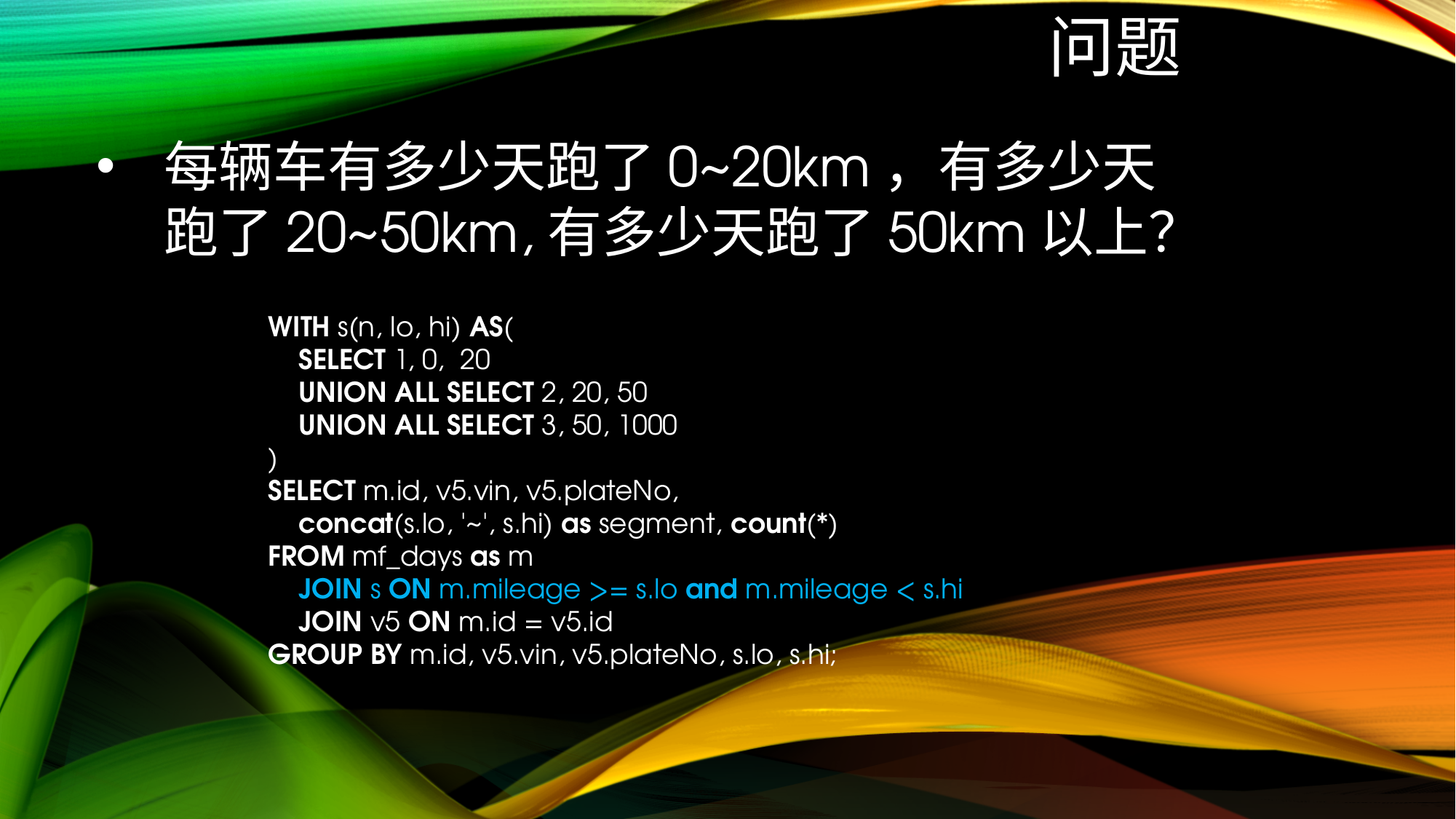

问题
每辆车有多少天跑了0~20km，有多少天跑了20~50km,有多少天跑了50km以上？
WITH s(n, lo, hi) AS(
    SELECT 1, 0,  20
    UNION ALL SELECT 2, 20, 50
    UNION ALL SELECT 3, 50, 1000
)
SELECT m.id, v5.vin, v5.plateNo,
    concat(s.lo, '~', s.hi) as segment, count(*)
FROM mf_days as m
    JOIN s ON m.mileage >= s.lo and m.mileage < s.hi
    JOIN v5 ON m.id = v5.id
GROUP BY m.id, v5.vin, v5.plateNo, s.lo, s.hi;